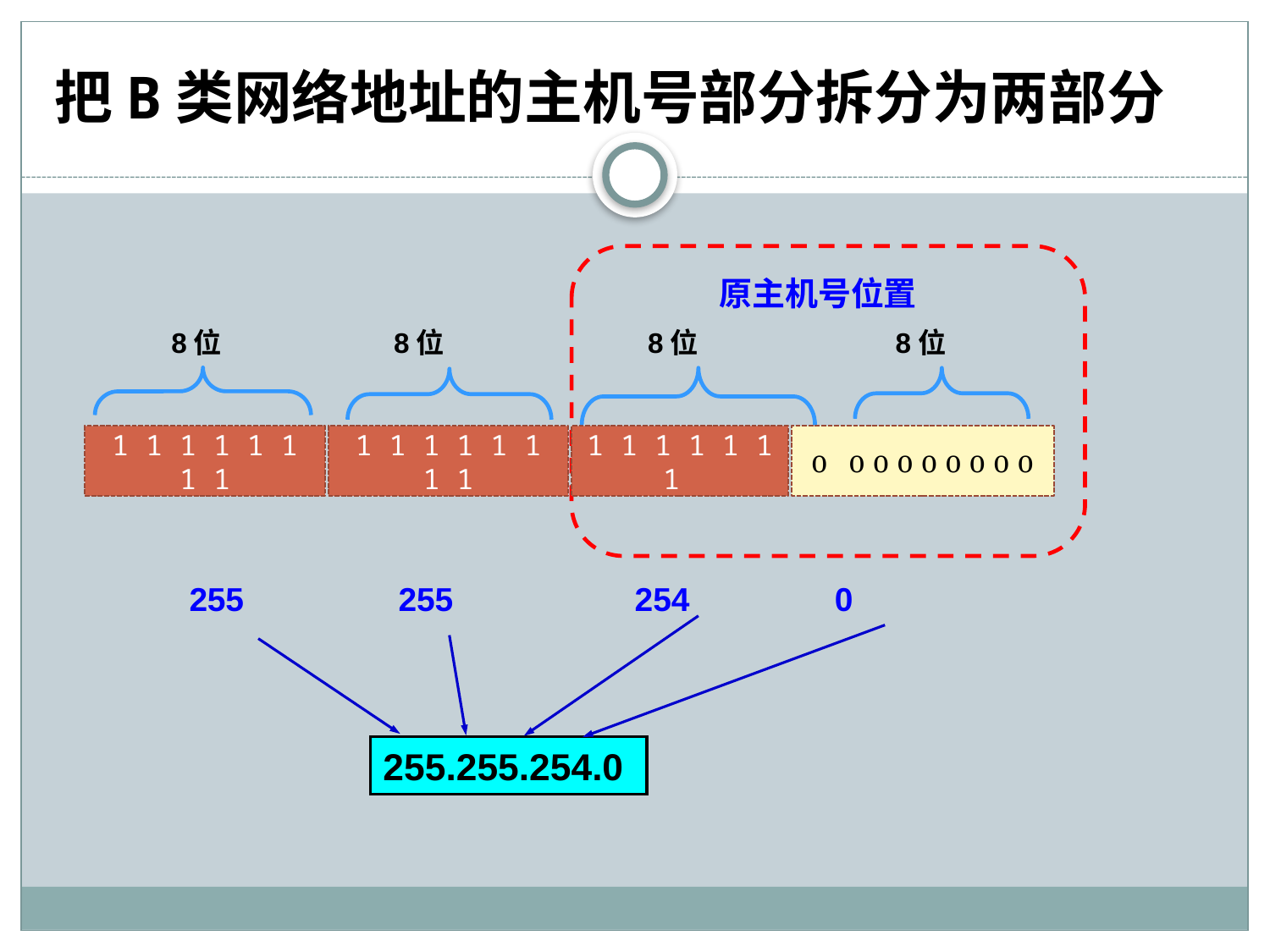

# 把B类网络地址的主机号部分拆分为两部分

原主机号位置

8位 	              8位	              8位	             8位
1 1 1 1 1 1 1 1
1 1 1 1 1 1 1 1
1 1 1 1 1 1 1
0   0 0 0 0 0 0 0 0
255                 255                    254                0

255.255.254.0